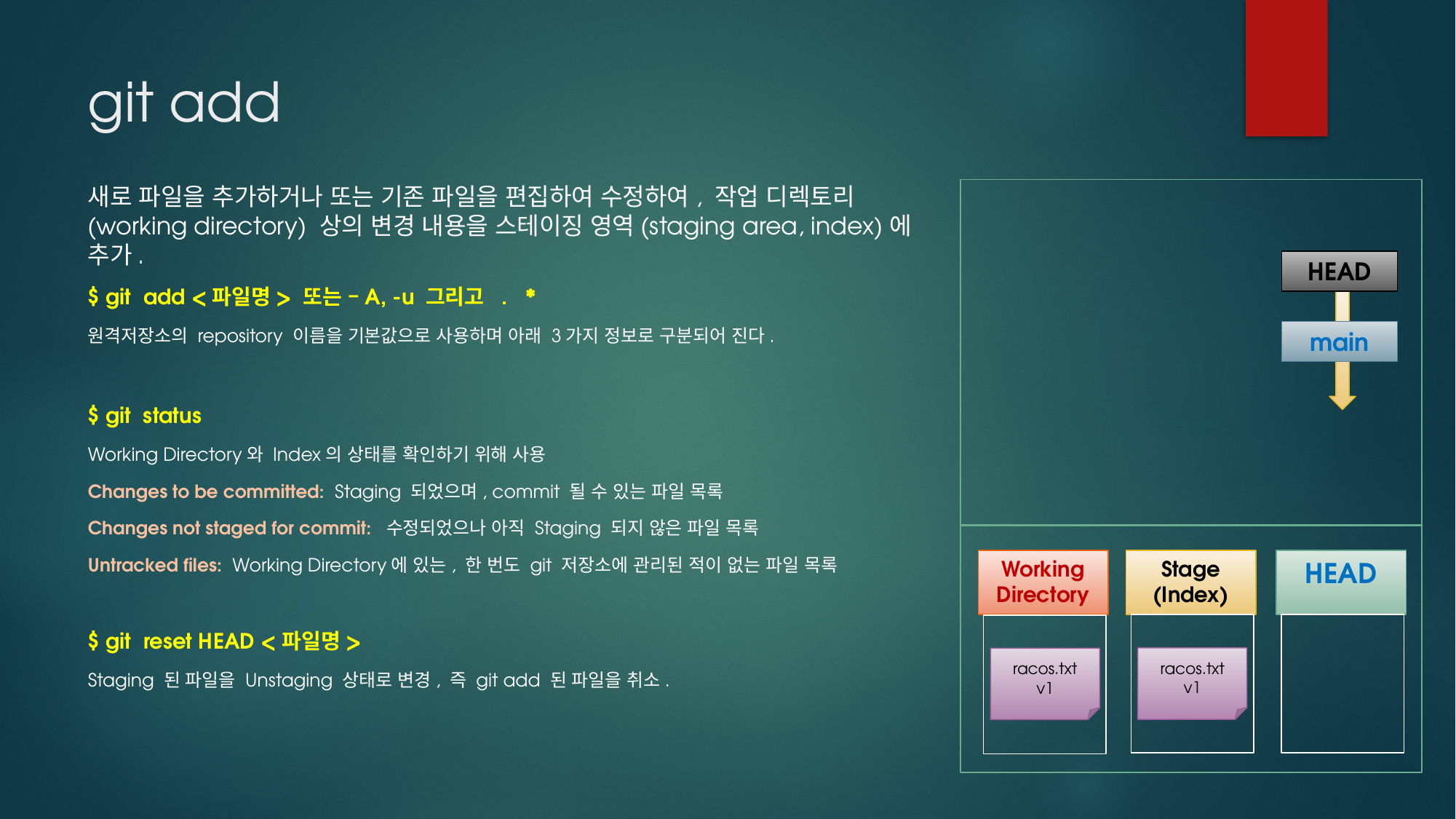

# git add
새로 파일을 추가하거나 또는 기존 파일을 편집하여 수정하여, 작업 디렉토리(working directory) 상의 변경 내용을 스테이징 영역(staging area, index)에 추가.
$ git  add <파일명> 또는 –A, -u 그리고  .   *
원격저장소의 repository 이름을 기본값으로 사용하며 아래 3가지 정보로 구분되어 진다.

$ git  status
Working Directory와 Index의 상태를 확인하기 위해 사용
Changes to be committed:  Staging 되었으며, commit 될 수 있는 파일 목록
Changes not staged for commit:  수정되었으나 아직 Staging 되지 않은 파일 목록
Untracked files:  Working Directory에 있는, 한 번도 git 저장소에 관리된 적이 없는 파일 목록

$ git  reset HEAD <파일명>
Staging 된 파일을 Unstaging 상태로 변경, 즉 git add 된 파일을 취소.

HEAD

main

Working Directory
Stage
(Index)
HEAD

racos.txt
v1
racos.txt
v1